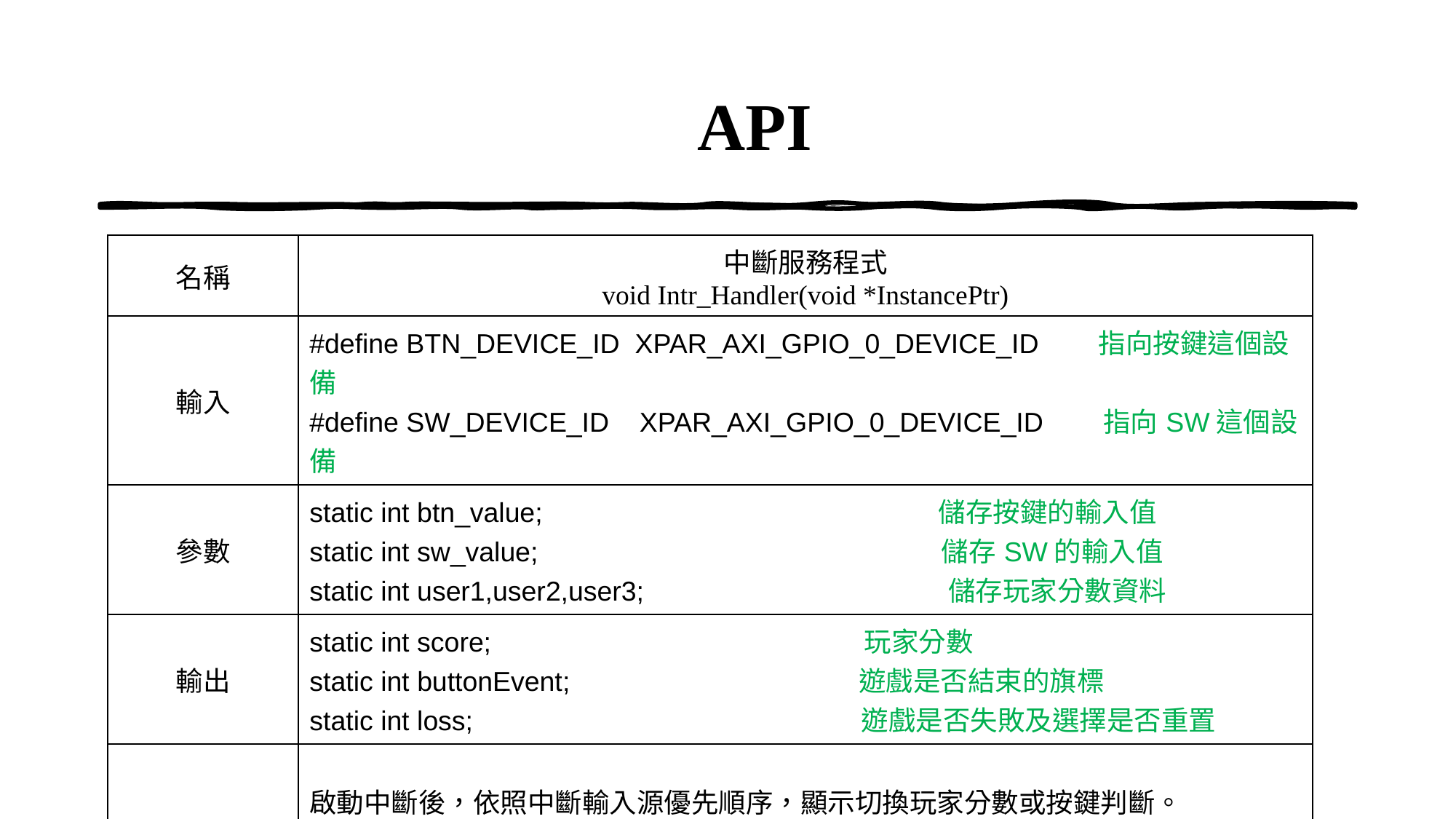

# API
| 名稱 | 中斷服務程式 void Intr\_Handler(void \*InstancePtr) |
| --- | --- |
| 輸入 | #define BTN\_DEVICE\_ID XPAR\_AXI\_GPIO\_0\_DEVICE\_ID 指向按鍵這個設備 #define SW\_DEVICE\_ID XPAR\_AXI\_GPIO\_0\_DEVICE\_ID 指向SW這個設備 |
| 參數 | static int btn\_value; 儲存按鍵的輸入值 static int sw\_value; 儲存SW的輸入值 static int user1,user2,user3; 儲存玩家分數資料 |
| 輸出 | static int score; 玩家分數 static int buttonEvent; 遊戲是否結束的旗標 static int loss; 遊戲是否失敗及選擇是否重置 |
| 功能 | 啟動中斷後，依照中斷輸入源優先順序，顯示切換玩家分數或按鍵判斷。 切換玩家分數 : 透過SW更改顯示的玩家分數。 按鍵判斷 : 是否踩到黑塊。 |